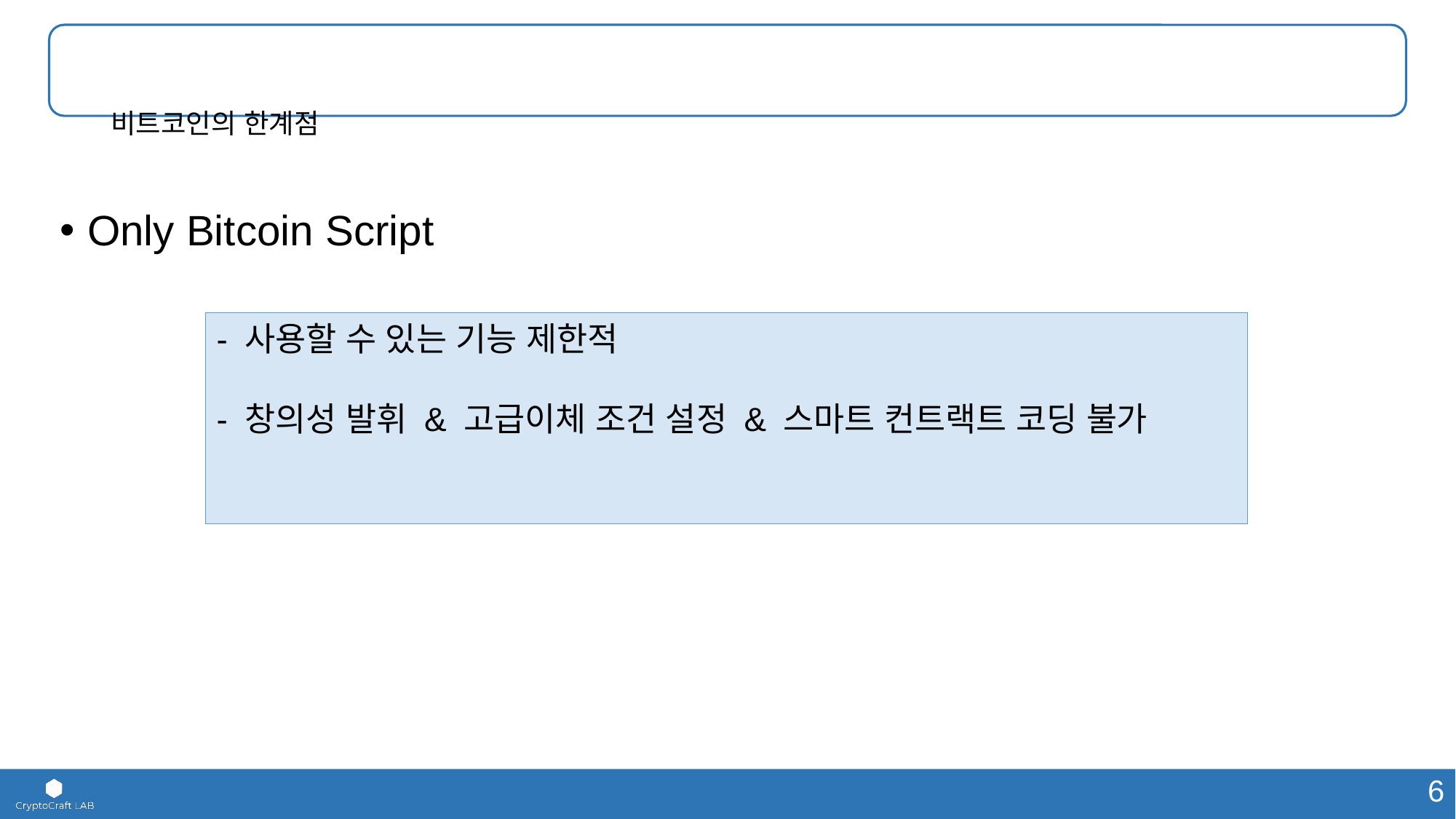

# 비트코인의 한계점

Only Bitcoin Script

- 사용할 수 있는 기능 제한적

- 창의성 발휘 & 고급이체 조건 설정 & 스마트 컨트랙트 코딩 불가